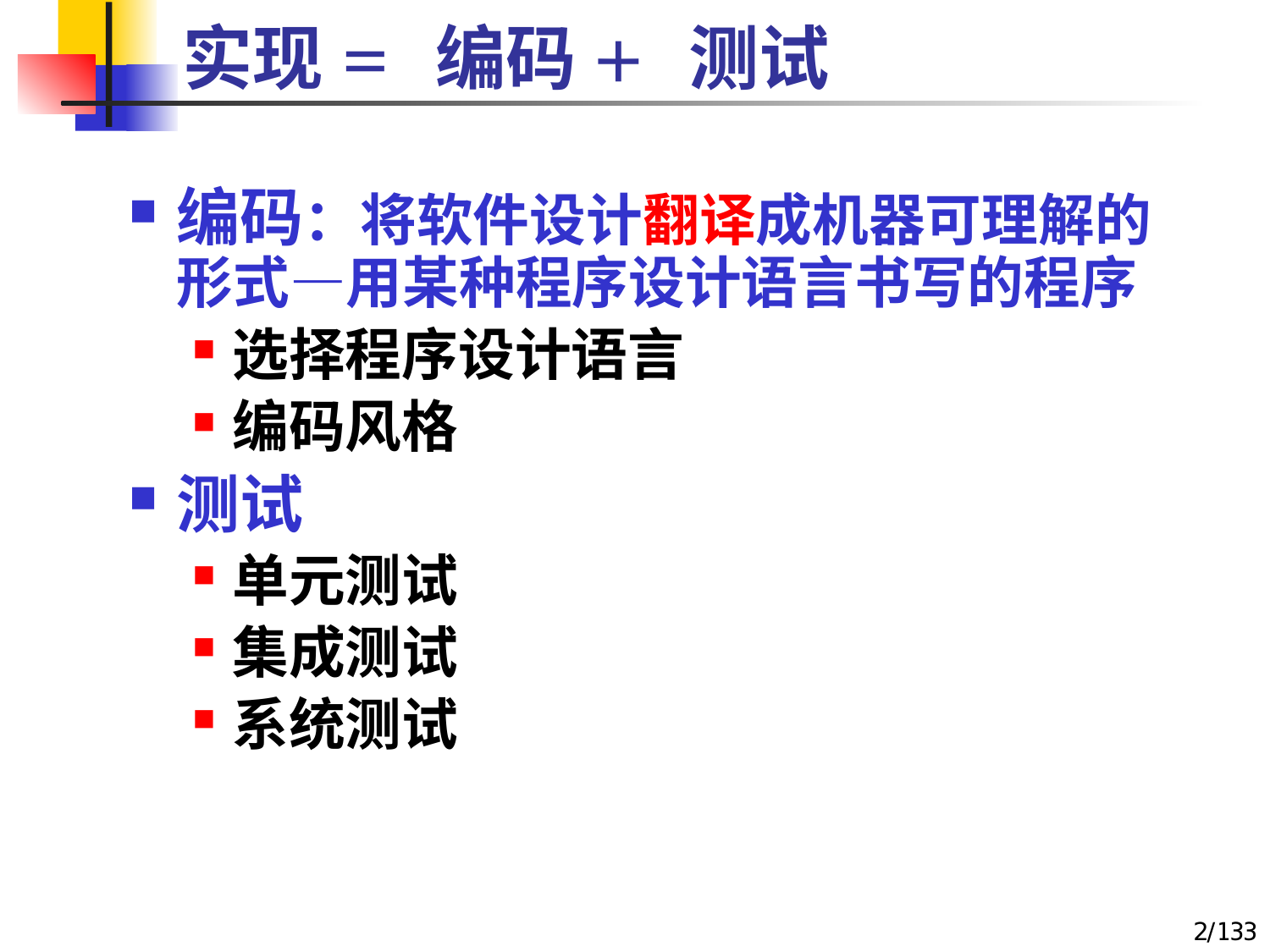

# 实现= 编码+ 测试
编码：将软件设计翻译成机器可理解的形式—用某种程序设计语言书写的程序
选择程序设计语言
编码风格
测试
单元测试
集成测试
系统测试

2/133